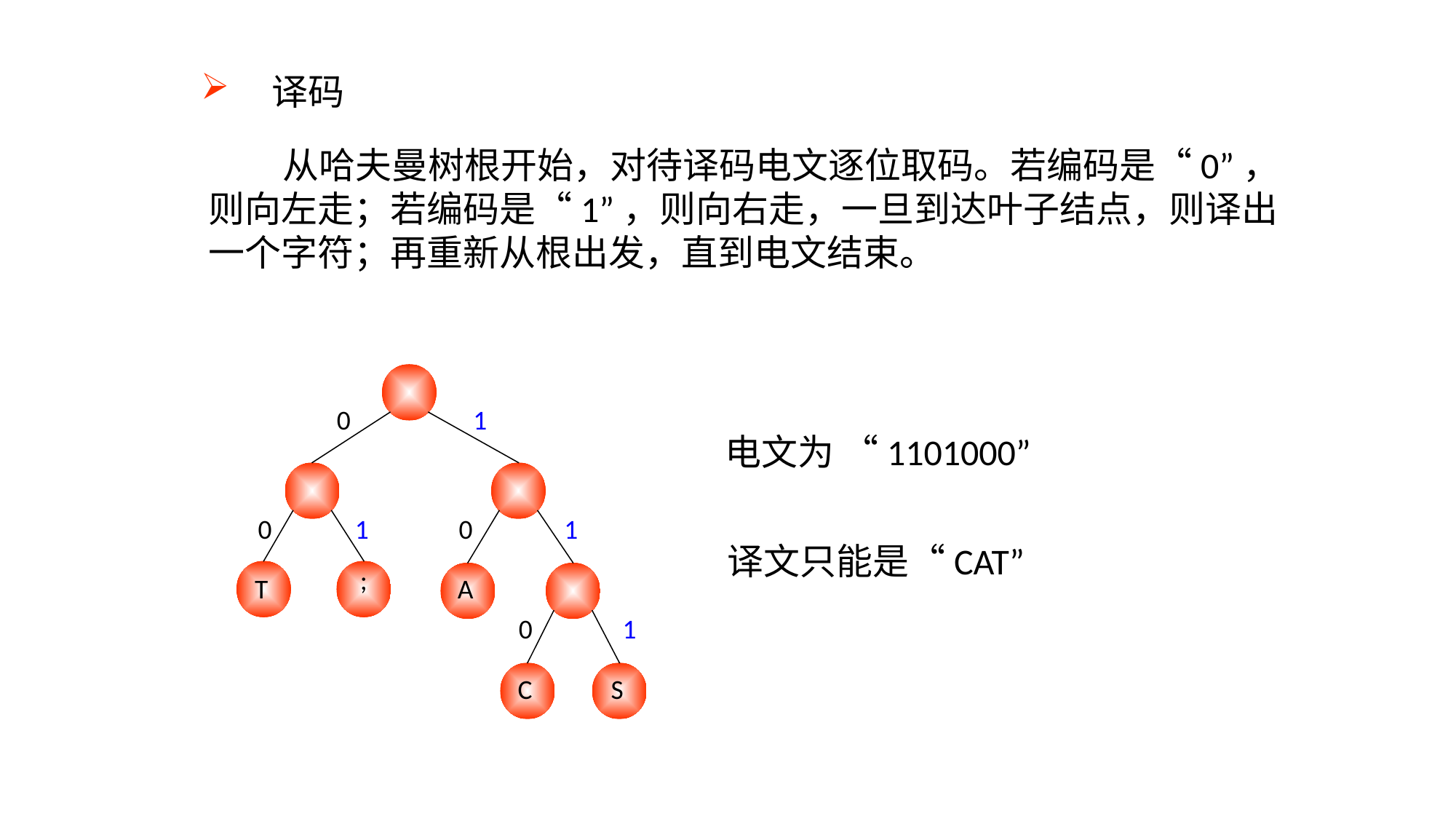

译码
        从哈夫曼树根开始，对待译码电文逐位取码。若编码是“0”，
则向左走；若编码是“1”，则向右走，一旦到达叶子结点，则译出
一个字符；再重新从根出发，直到电文结束。

0
1

0
1
0
1
 ;

 T
 A
0
1

 C
 S
电文为 “1101000”
译文只能是“CAT”